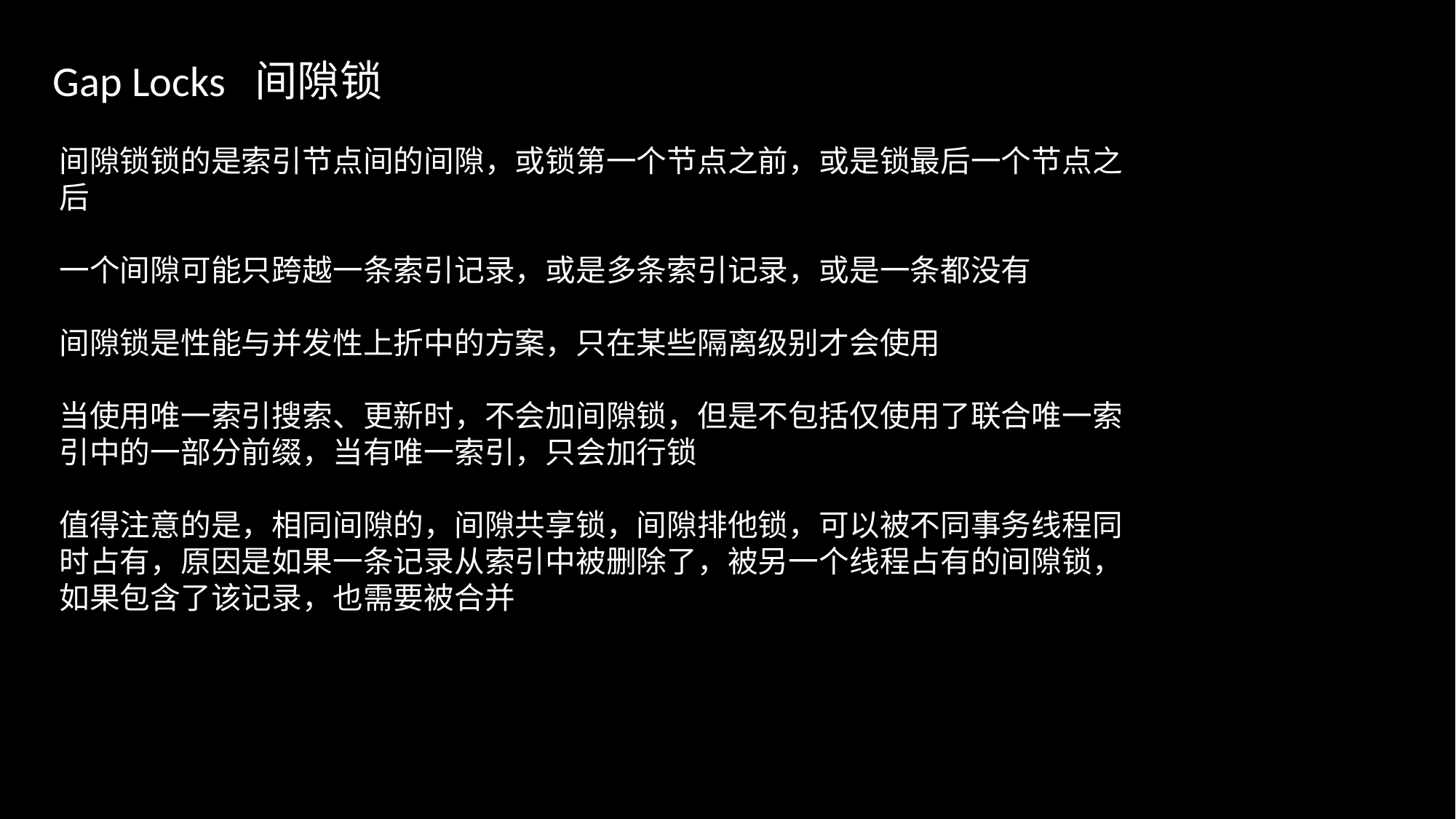

Gap Locks  间隙锁
间隙锁锁的是索引节点间的间隙，或锁第一个节点之前，或是锁最后一个节点之后

一个间隙可能只跨越一条索引记录，或是多条索引记录，或是一条都没有

间隙锁是性能与并发性上折中的方案，只在某些隔离级别才会使用

当使用唯一索引搜索、更新时，不会加间隙锁，但是不包括仅使用了联合唯一索引中的一部分前缀，当有唯一索引，只会加行锁

值得注意的是，相同间隙的，间隙共享锁，间隙排他锁，可以被不同事务线程同时占有，原因是如果一条记录从索引中被删除了，被另一个线程占有的间隙锁，如果包含了该记录，也需要被合并